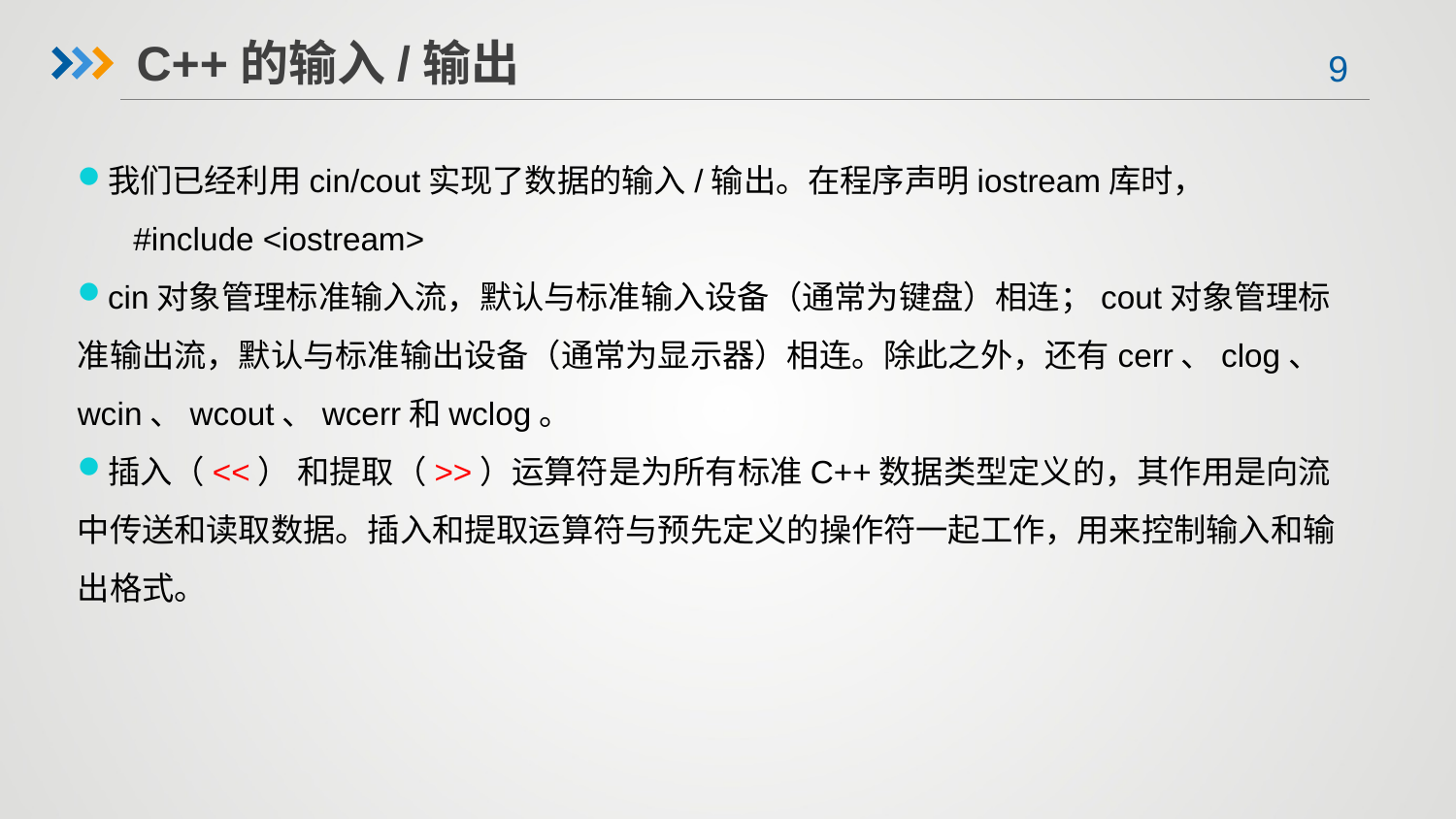

C++的输入/输出
我们已经利用cin/cout实现了数据的输入/输出。在程序声明iostream库时，
#include <iostream>
cin对象管理标准输入流，默认与标准输入设备（通常为键盘）相连；cout对象管理标准输出流，默认与标准输出设备（通常为显示器）相连。除此之外，还有cerr、clog、wcin、wcout、wcerr和wclog。
插入（<<） 和提取（>>）运算符是为所有标准C++数据类型定义的，其作用是向流中传送和读取数据。插入和提取运算符与预先定义的操作符一起工作，用来控制输入和输出格式。